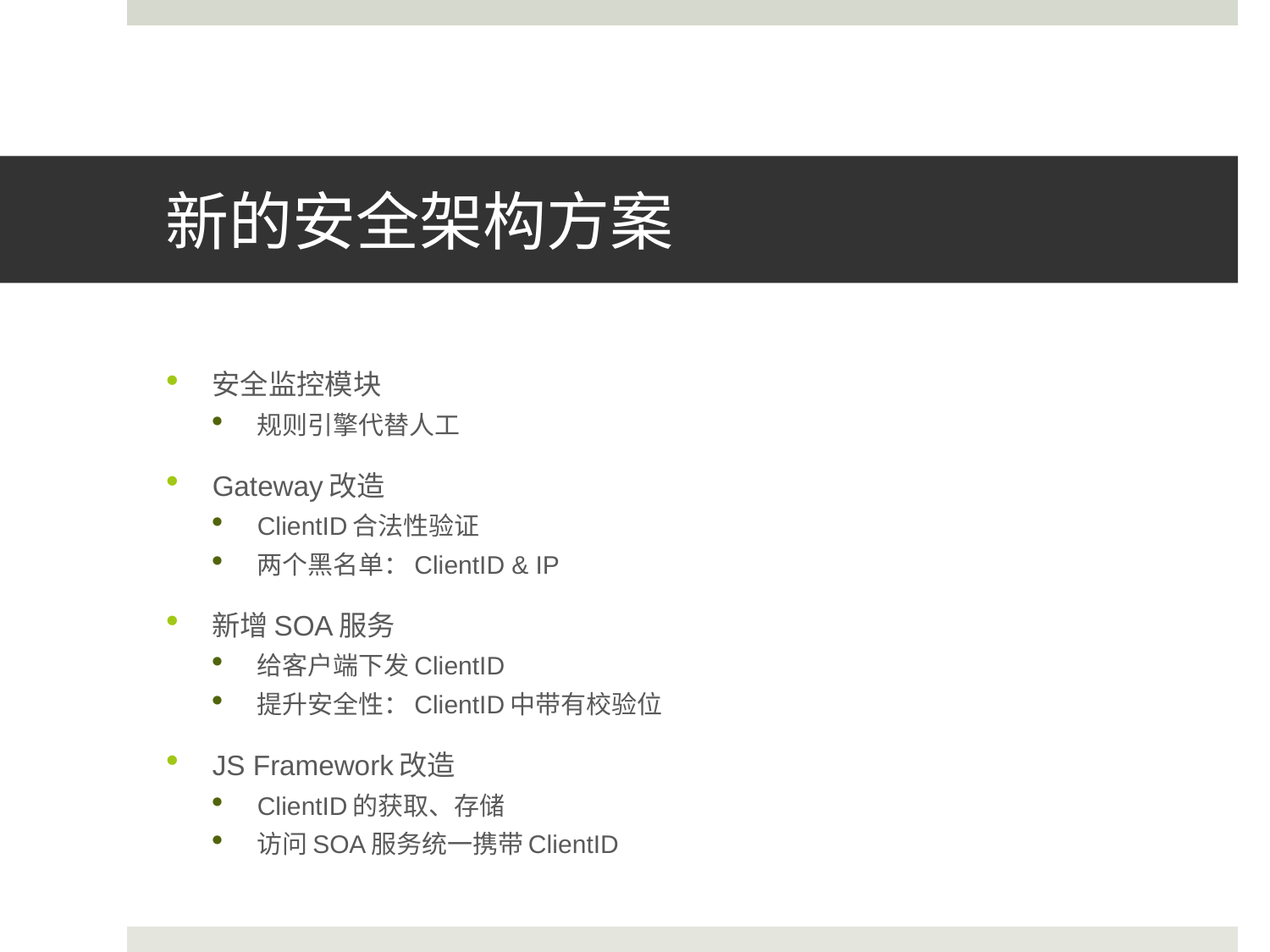

# 新的安全架构方案
安全监控模块
规则引擎代替人工
Gateway改造
ClientID合法性验证
两个黑名单：ClientID & IP
新增SOA服务
给客户端下发ClientID
提升安全性：ClientID中带有校验位
JS Framework改造
ClientID的获取、存储
访问SOA服务统一携带ClientID